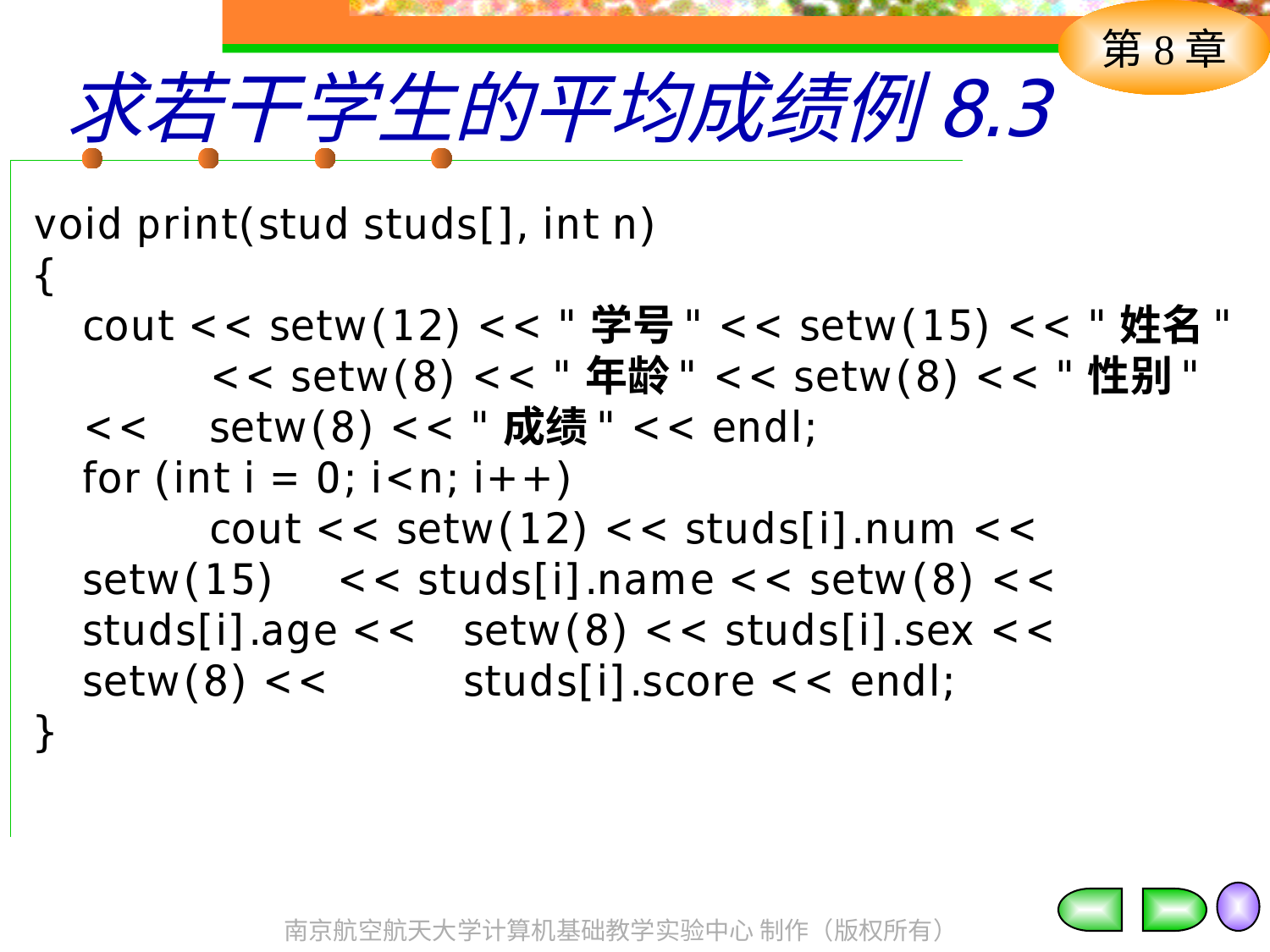

# 求若干学生的平均成绩例8.3
void print(stud studs[], int n)
{
	cout << setw(12) << "学号" << setw(15) << "姓名"    	<< setw(8) << "年龄" << setw(8) << "性别" << 	setw(8) << "成绩" << endl;
	for (int i = 0; i<n; i++)
		cout << setw(12) << studs[i].num << setw(15) 	<< studs[i].name << setw(8) << studs[i].age << 	setw(8) << studs[i].sex << setw(8) << 	studs[i].score << endl;
}